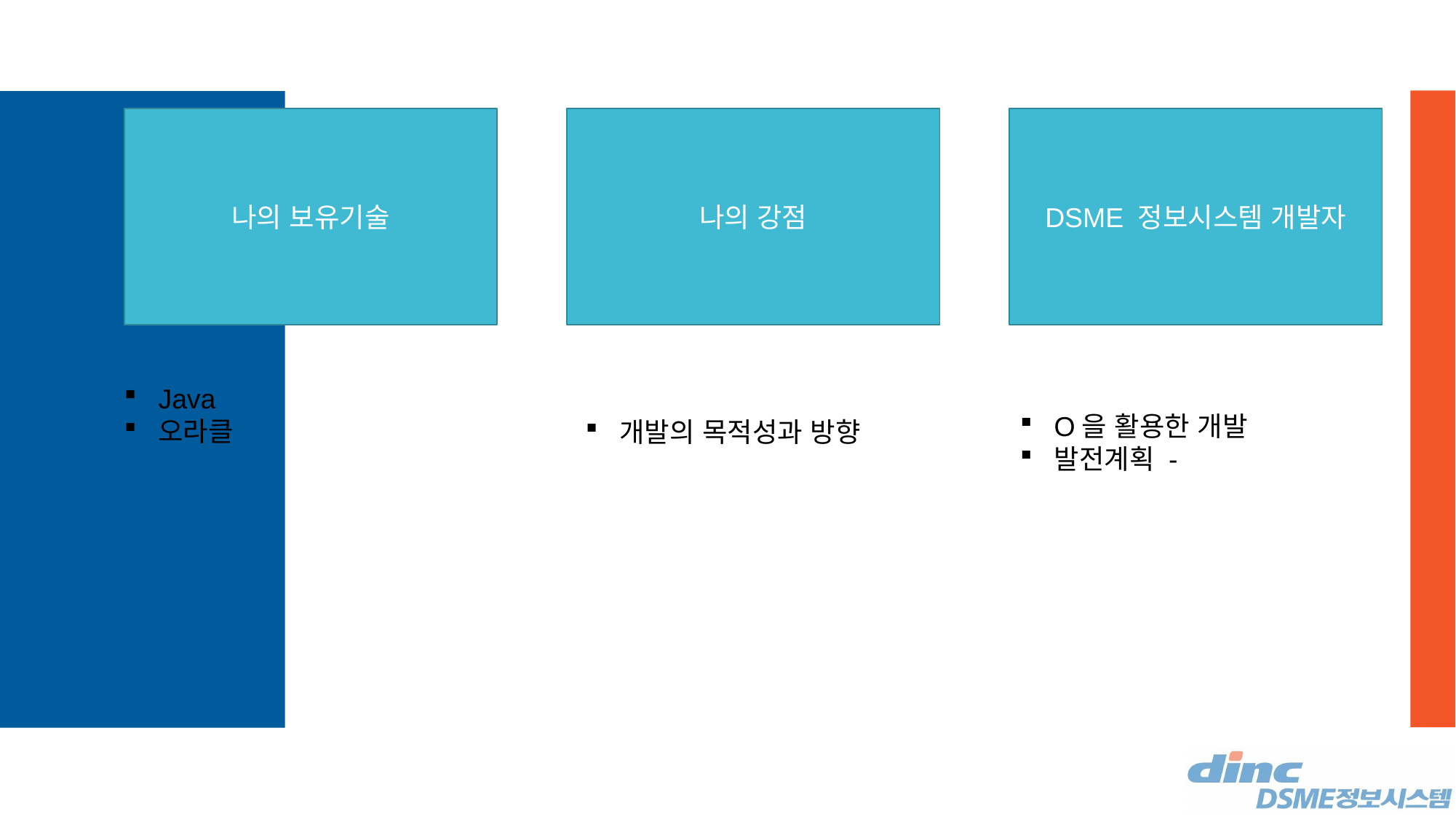

DSME 정보시스템 개발자
나의 보유기술
나의 강점
Java
오라클
O을 활용한 개발
발전계획 -
개발의 목적성과 방향